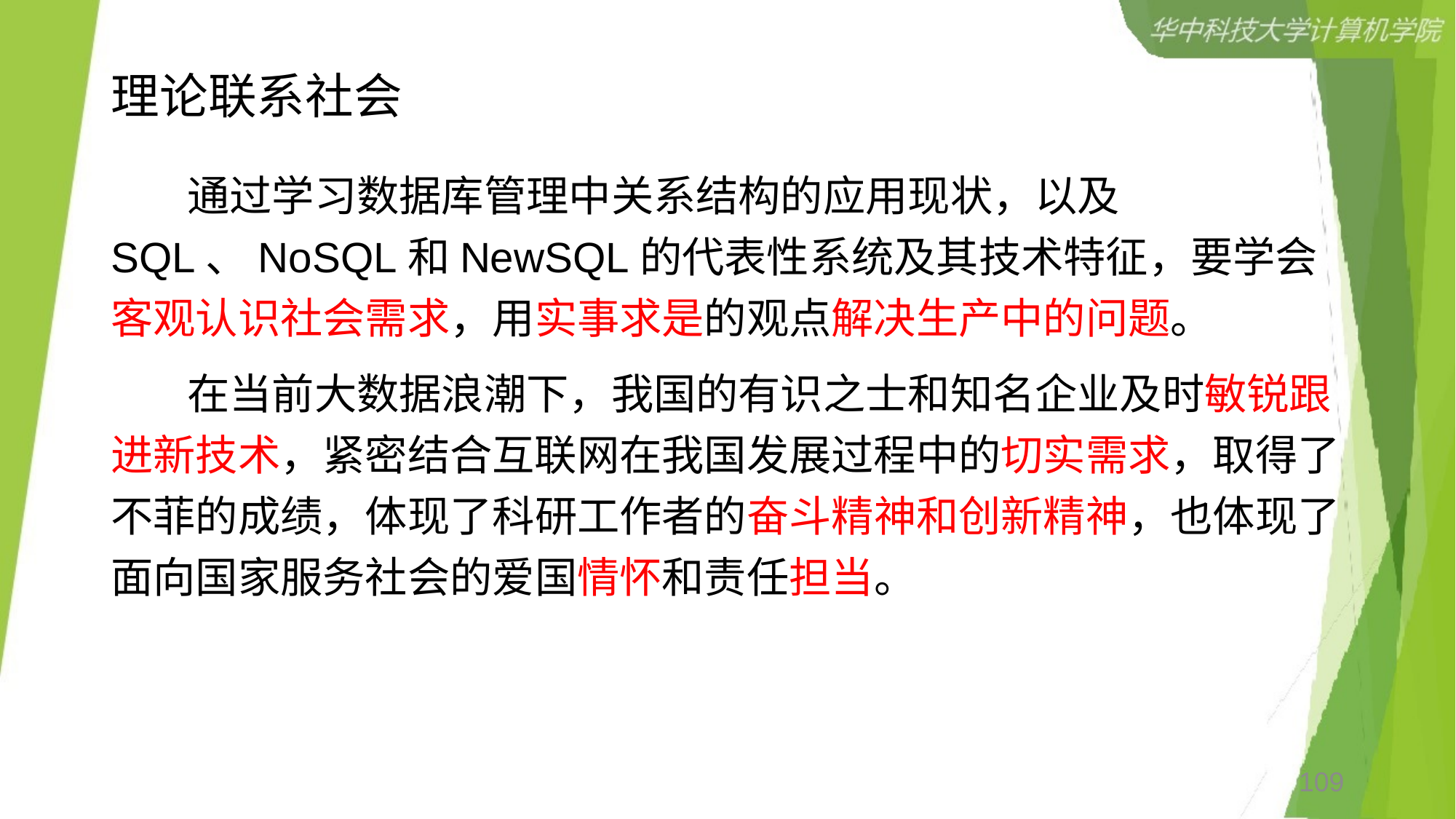

# 理论联系社会
       通过学习数据库管理中关系结构的应用现状，以及SQL、NoSQL和NewSQL的代表性系统及其技术特征，要学会客观认识社会需求，用实事求是的观点解决生产中的问题。
       在当前大数据浪潮下，我国的有识之士和知名企业及时敏锐跟进新技术，紧密结合互联网在我国发展过程中的切实需求，取得了不菲的成绩，体现了科研工作者的奋斗精神和创新精神，也体现了面向国家服务社会的爱国情怀和责任担当。
109